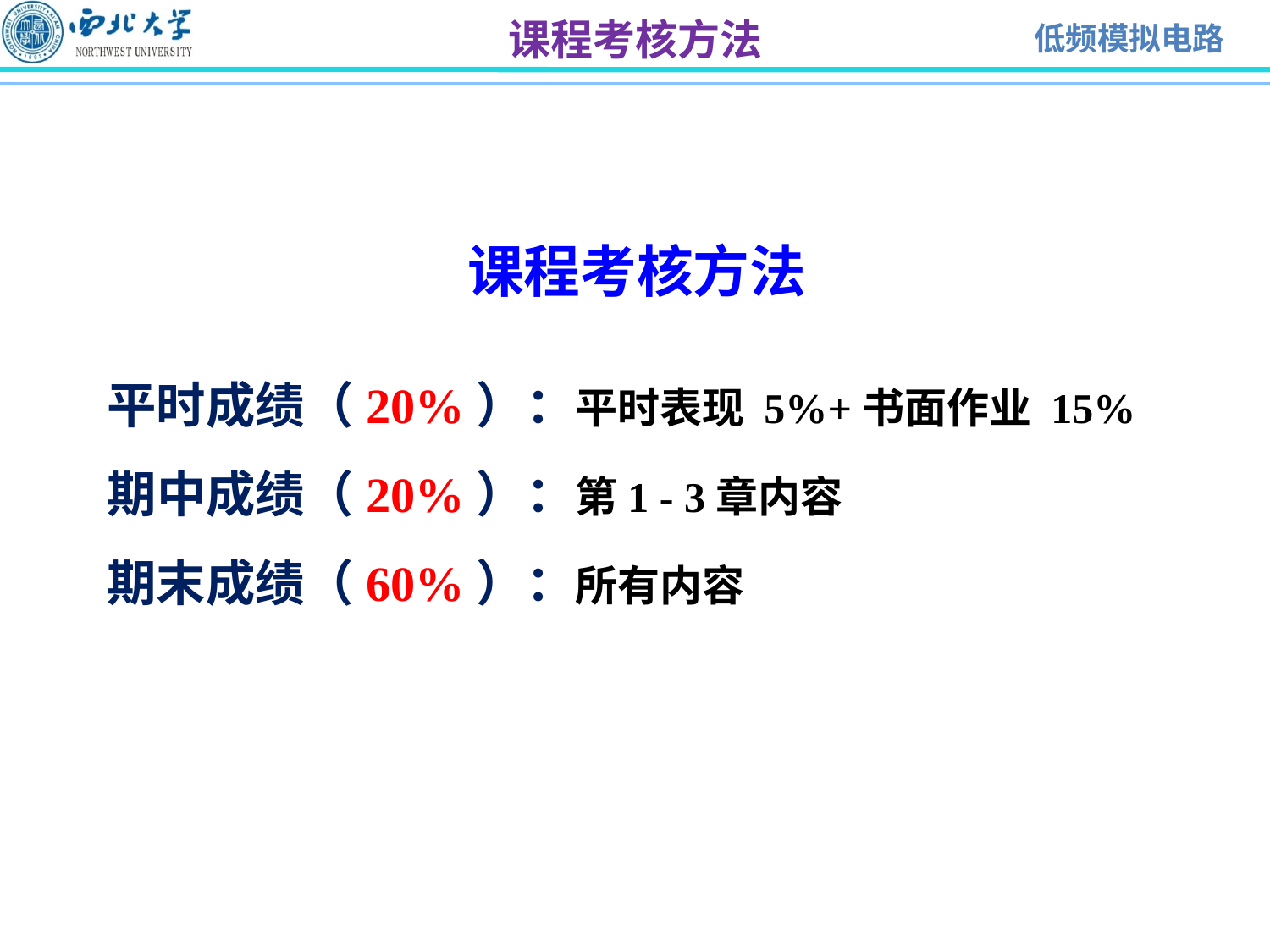

课程考核方法
课程考核方法
平时成绩（20%）：平时表现 5%+书面作业 15%
期中成绩（20%）：第1 - 3章内容
期末成绩（60%）：所有内容
19